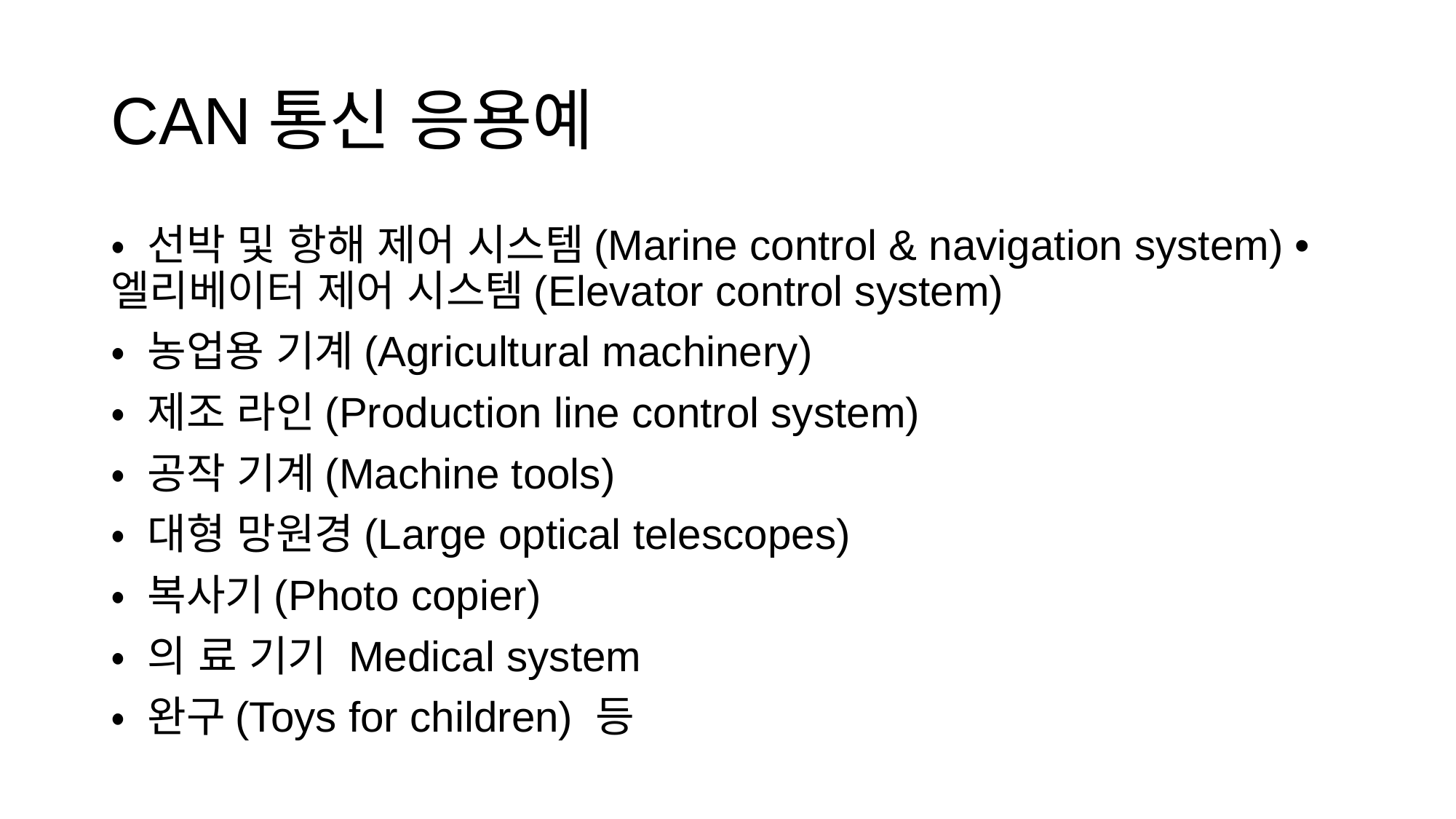

# CAN통신 응용예
• 선박 및 항해 제어 시스템(Marine control & navigation system) • 엘리베이터 제어 시스템(Elevator control system)
• 농업용 기계(Agricultural machinery)
• 제조 라인(Production line control system)
• 공작 기계(Machine tools)
• 대형 망원경(Large optical telescopes)
• 복사기(Photo copier)
• 의 료 기기 Medical system
• 완구(Toys for children) 등